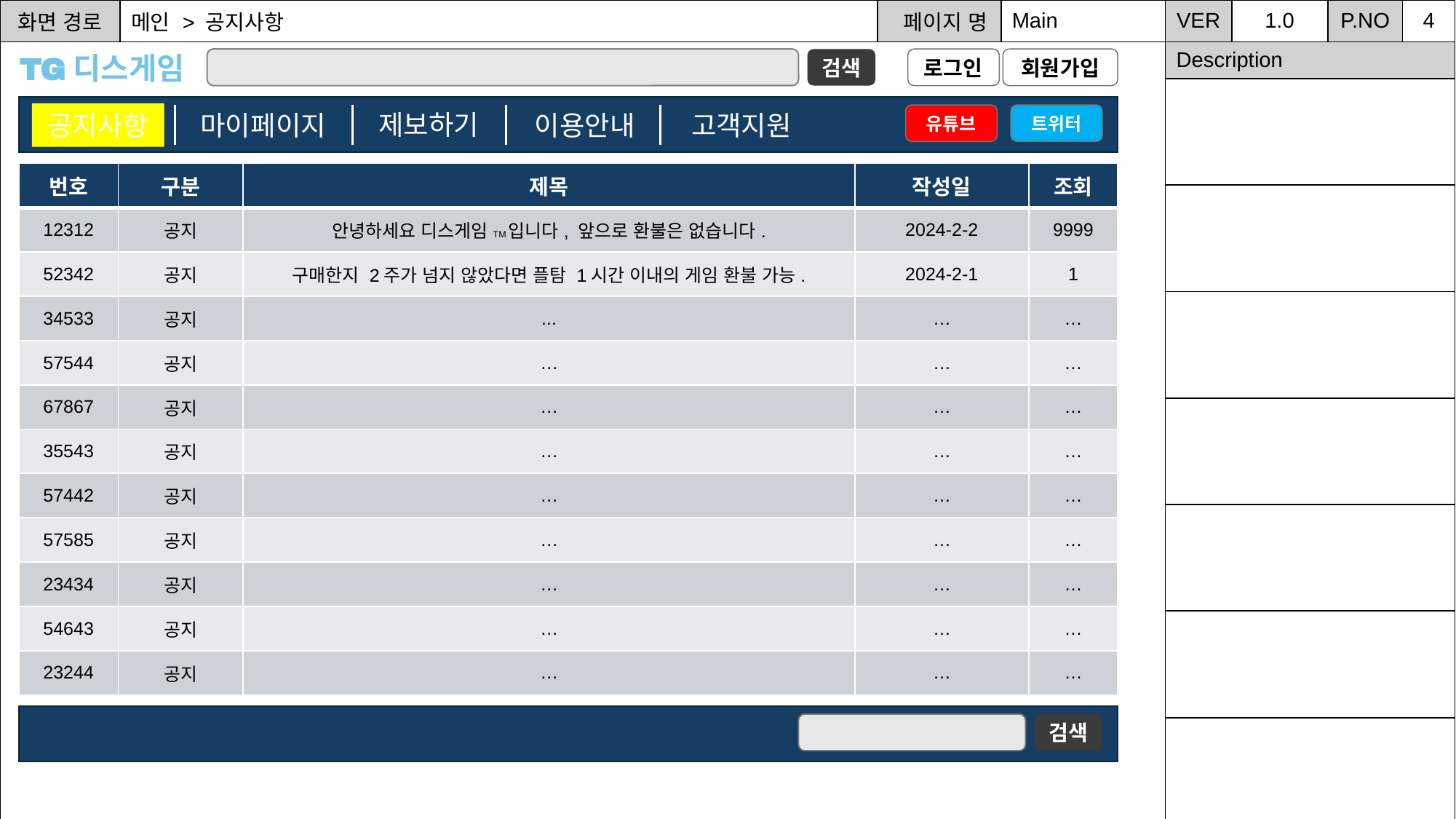

| 화면 경로 | 메인 > 공지사항 | 페이지 명 | Main | VER | 1.0 | P.NO | 4 |
| --- | --- | --- | --- | --- | --- | --- | --- |
|  |  |  |  | Description |  |  |  |
|  |  |  |  |  |  |  |  |
|  |  |  |  |  |  |  |  |
|  |  |  |  |  |  |  |  |
|  |  |  |  |  |  |  |  |
|  |  |  |  |  |  |  |  |
|  |  |  |  |  |  |  |  |
|  |  |  |  |  |  |  |  |
TG디스게임
로그인

검색
회원가입

제보하기
공지사항
고객지원
마이페이지
이용안내
유튜브
트위터
| 번호 | 구분 | 제목 | 작성일 | 조회 |
| --- | --- | --- | --- | --- |
| 12312 | 공지 | 안녕하세요 디스게임TM입니다, 앞으로 환불은 없습니다. | 2024-2-2 | 9999 |
| 52342 | 공지 | 구매한지 2주가 넘지 않았다면 플탐 1시간 이내의 게임 환불 가능. | 2024-2-1 | 1 |
| 34533 | 공지 | ... | … | … |
| 57544 | 공지 | … | … | … |
| 67867 | 공지 | … | … | … |
| 35543 | 공지 | … | … | … |
| 57442 | 공지 | … | … | … |
| 57585 | 공지 | … | … | … |
| 23434 | 공지 | … | … | … |
| 54643 | 공지 | … | … | … |
| 23244 | 공지 | … | … | … |

검색